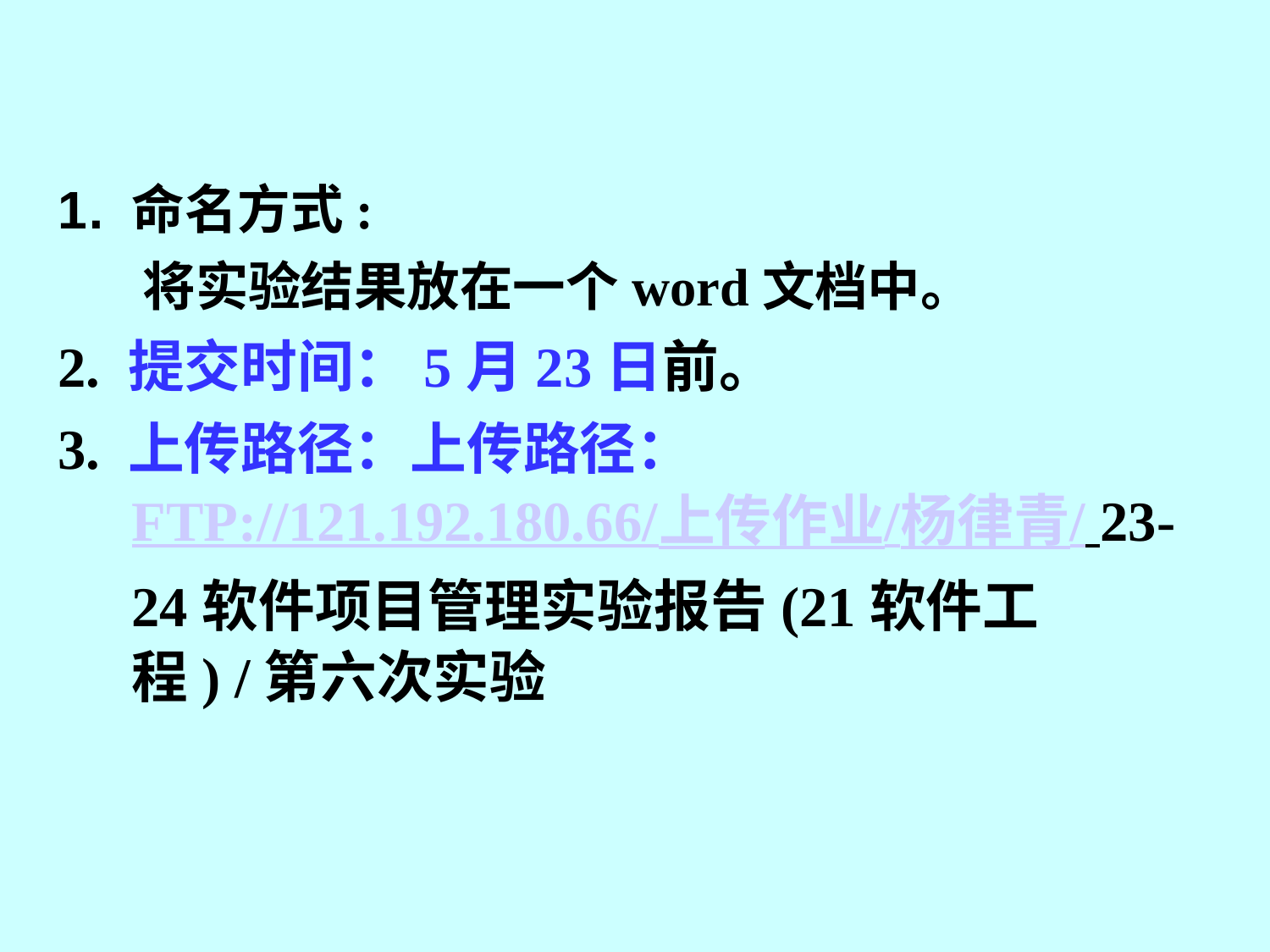

#
命名方式:
      将实验结果放在一个word文档中。
2. 提交时间：5月23日前。
3. 上传路径：上传路径：FTP://121.192.180.66/上传作业/杨律青/ 23-24软件项目管理实验报告(21软件工程) /第六次实验